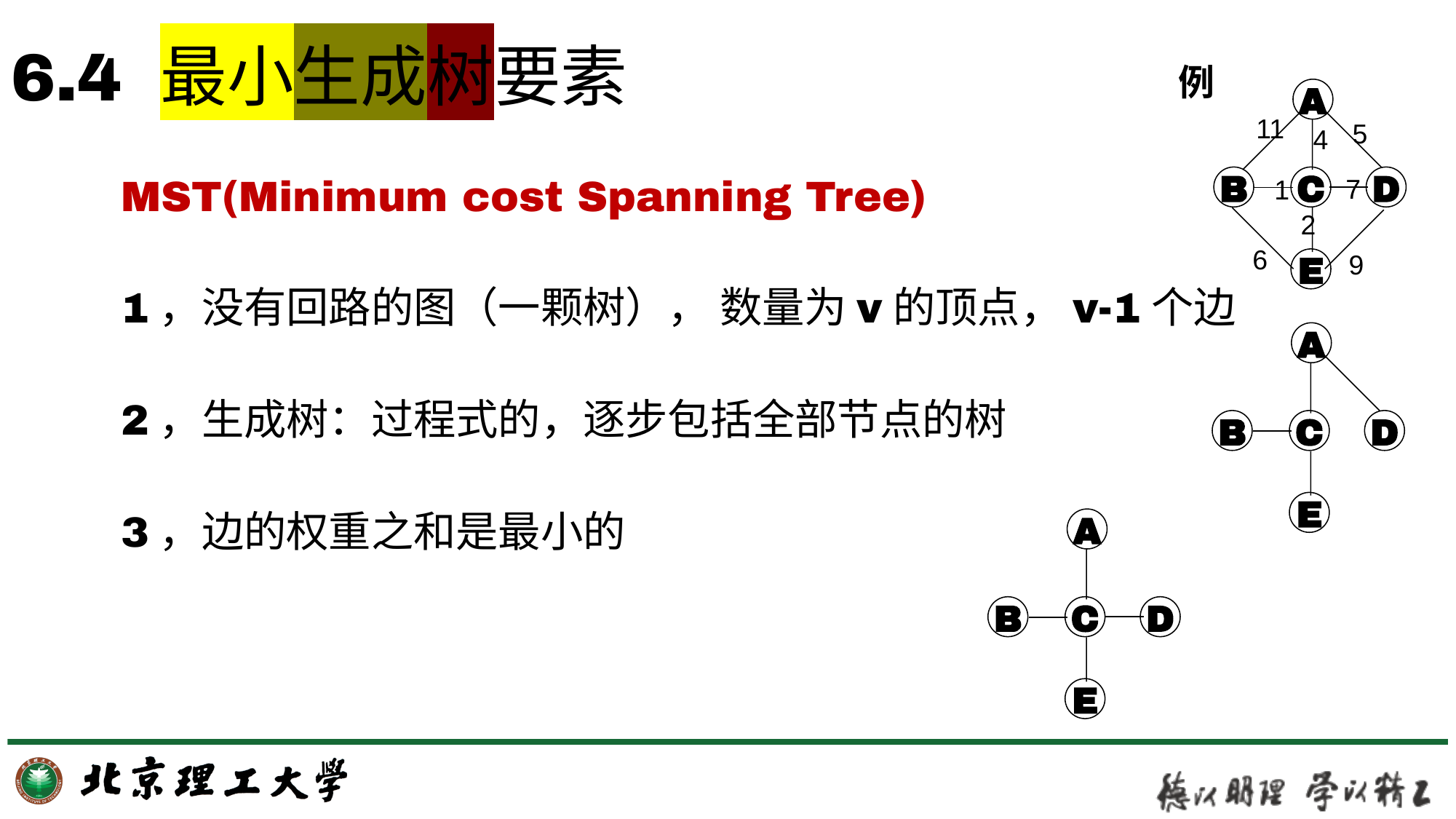

6.4 最小生成树要素
例
A

B
C
D

E
11
5
4
MST(Minimum cost Spanning Tree)

1，没有回路的图（一颗树）， 数量为v的顶点，v-1个边

2，生成树：过程式的，逐步包括全部节点的树

3，边的权重之和是最小的
7
1

2
6
9
A

B
C
D

E

A

B
C
D

E